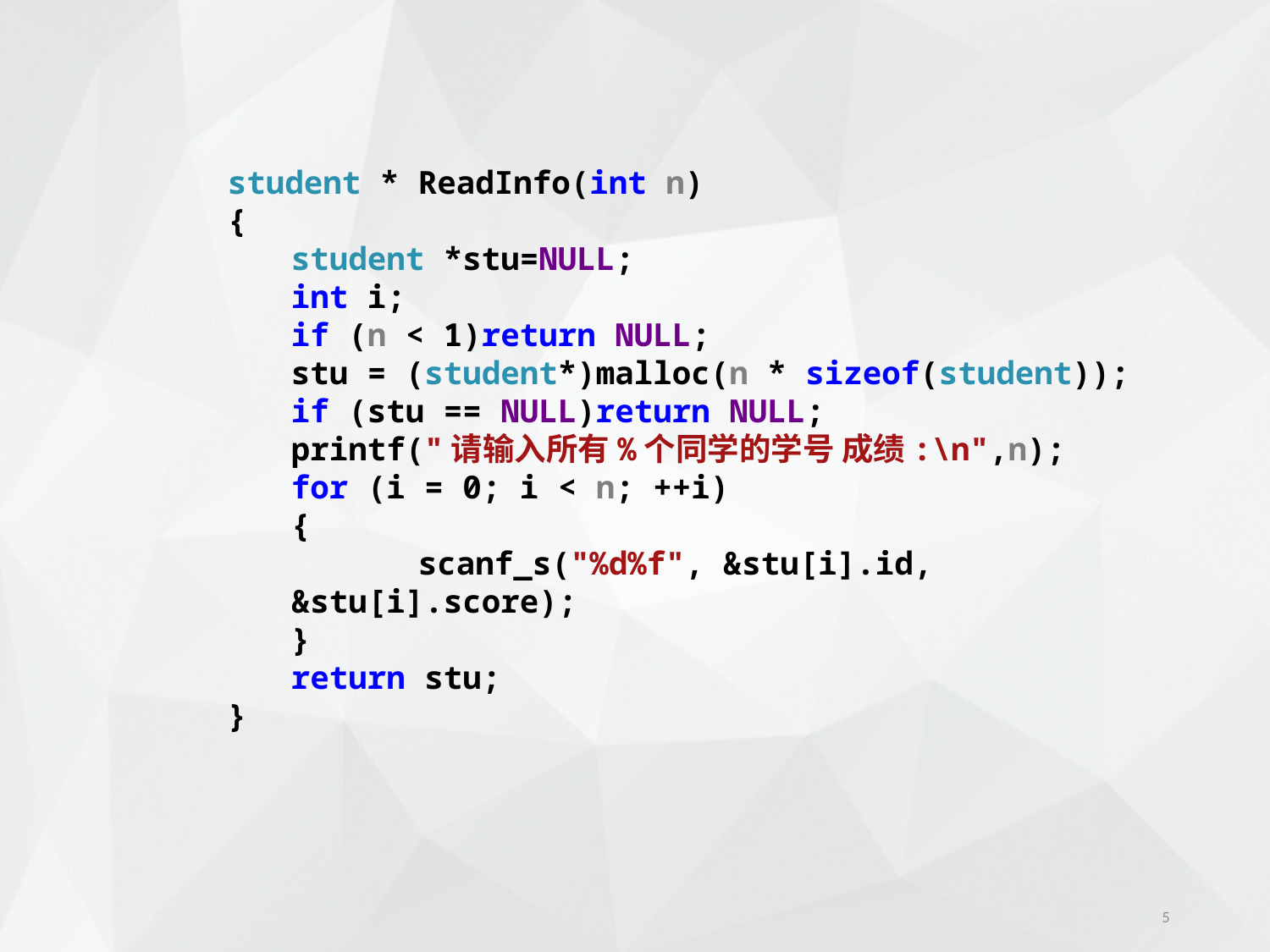

student * ReadInfo(int n)
{
student *stu=NULL;
int i;
if (n < 1)return NULL;
stu = (student*)malloc(n * sizeof(student));
if (stu == NULL)return NULL;
printf("请输入所有%个同学的学号 成绩:\n",n);
for (i = 0; i < n; ++i)
{
	scanf_s("%d%f", &stu[i].id, &stu[i].score);
}
return stu;
}
5